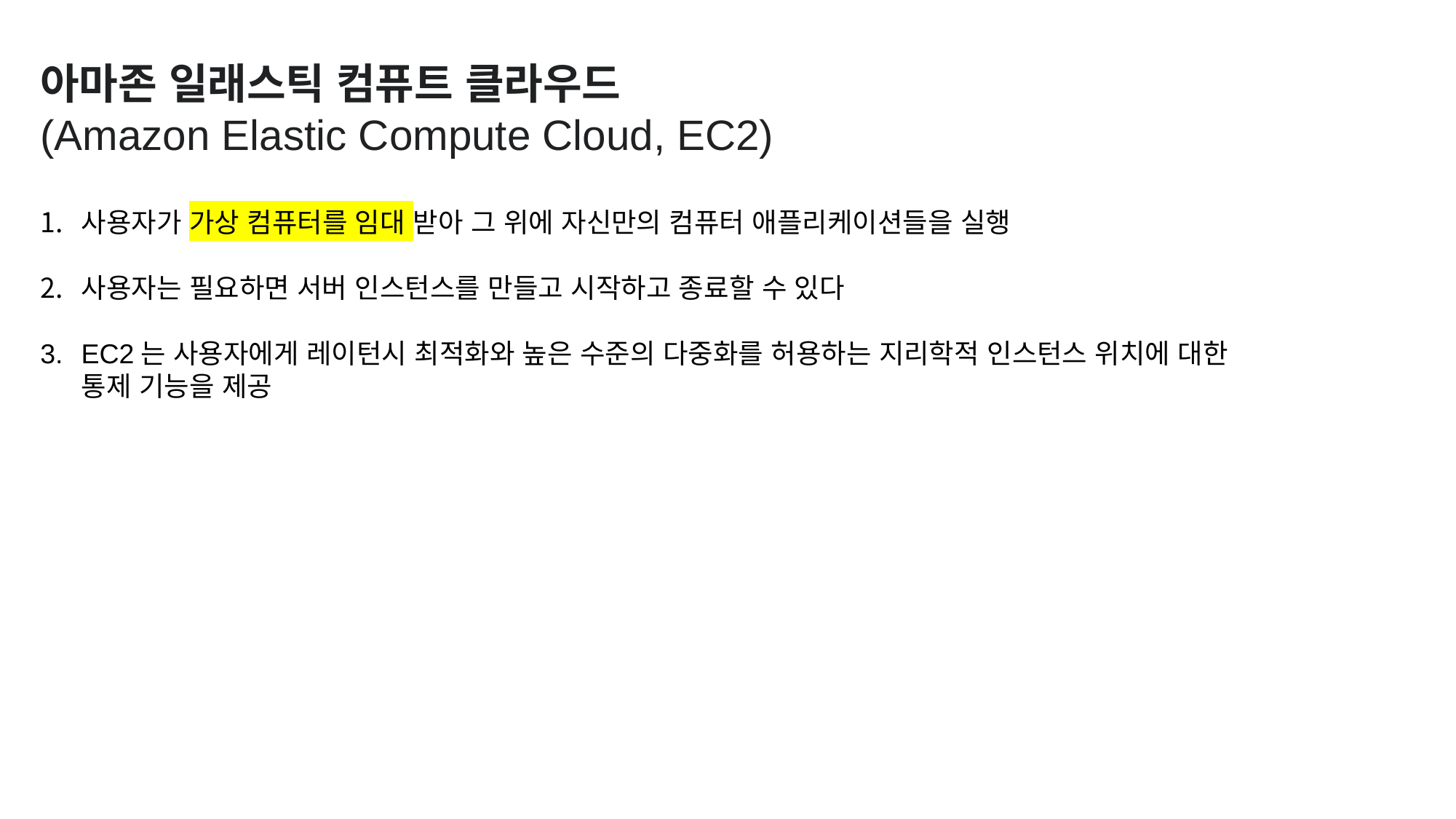

아마존 일래스틱 컴퓨트 클라우드
(Amazon Elastic Compute Cloud, EC2)
사용자가 가상 컴퓨터를 임대 받아 그 위에 자신만의 컴퓨터 애플리케이션들을 실행

사용자는 필요하면 서버 인스턴스를 만들고 시작하고 종료할 수 있다

EC2는 사용자에게 레이턴시 최적화와 높은 수준의 다중화를 허용하는 지리학적 인스턴스 위치에 대한 통제 기능을 제공